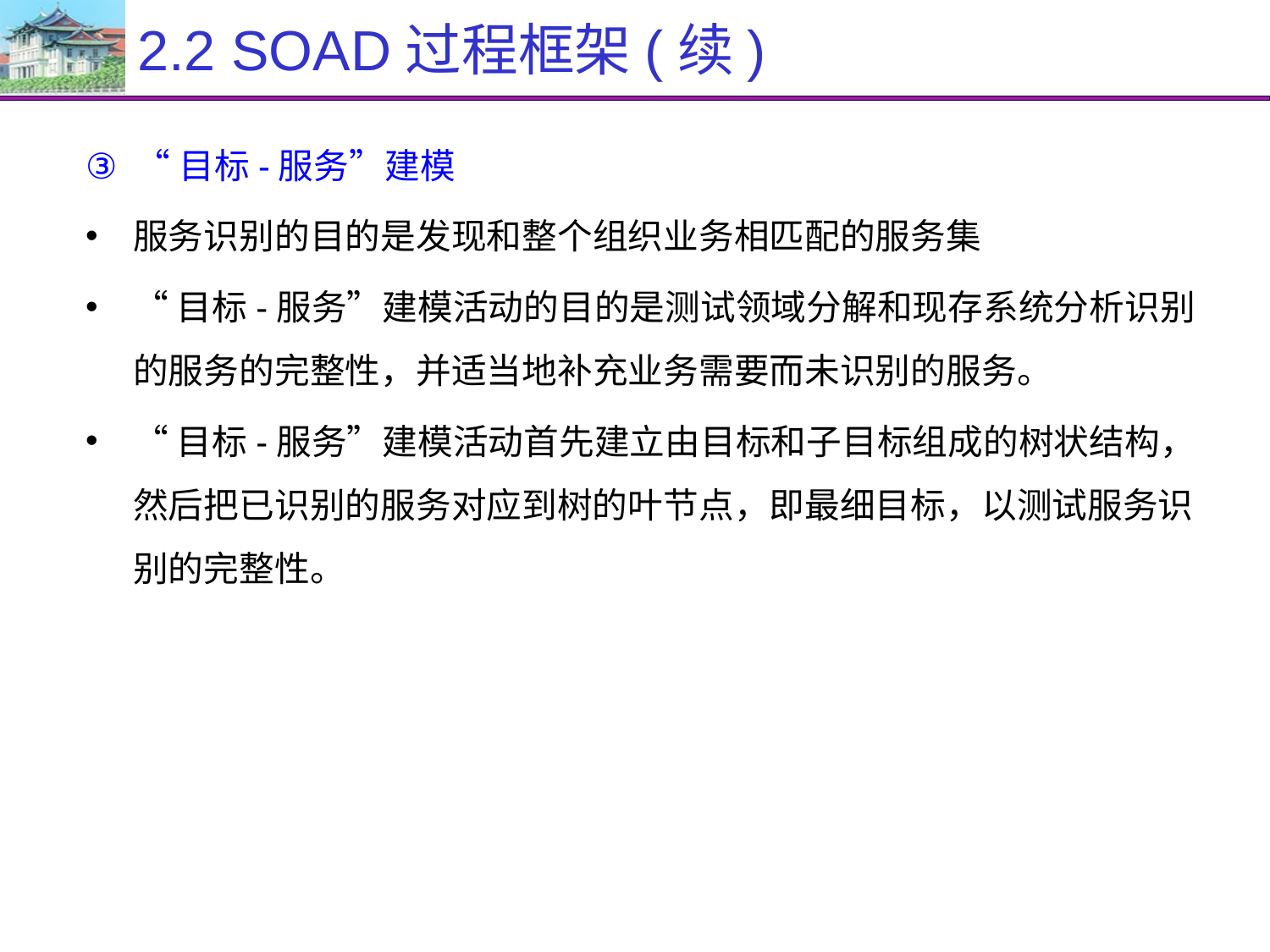

# 2.2 SOAD过程框架(续)
“目标-服务”建模
服务识别的目的是发现和整个组织业务相匹配的服务集
“目标-服务”建模活动的目的是测试领域分解和现存系统分析识别的服务的完整性，并适当地补充业务需要而未识别的服务。
“目标-服务”建模活动首先建立由目标和子目标组成的树状结构，然后把已识别的服务对应到树的叶节点，即最细目标，以测试服务识别的完整性。